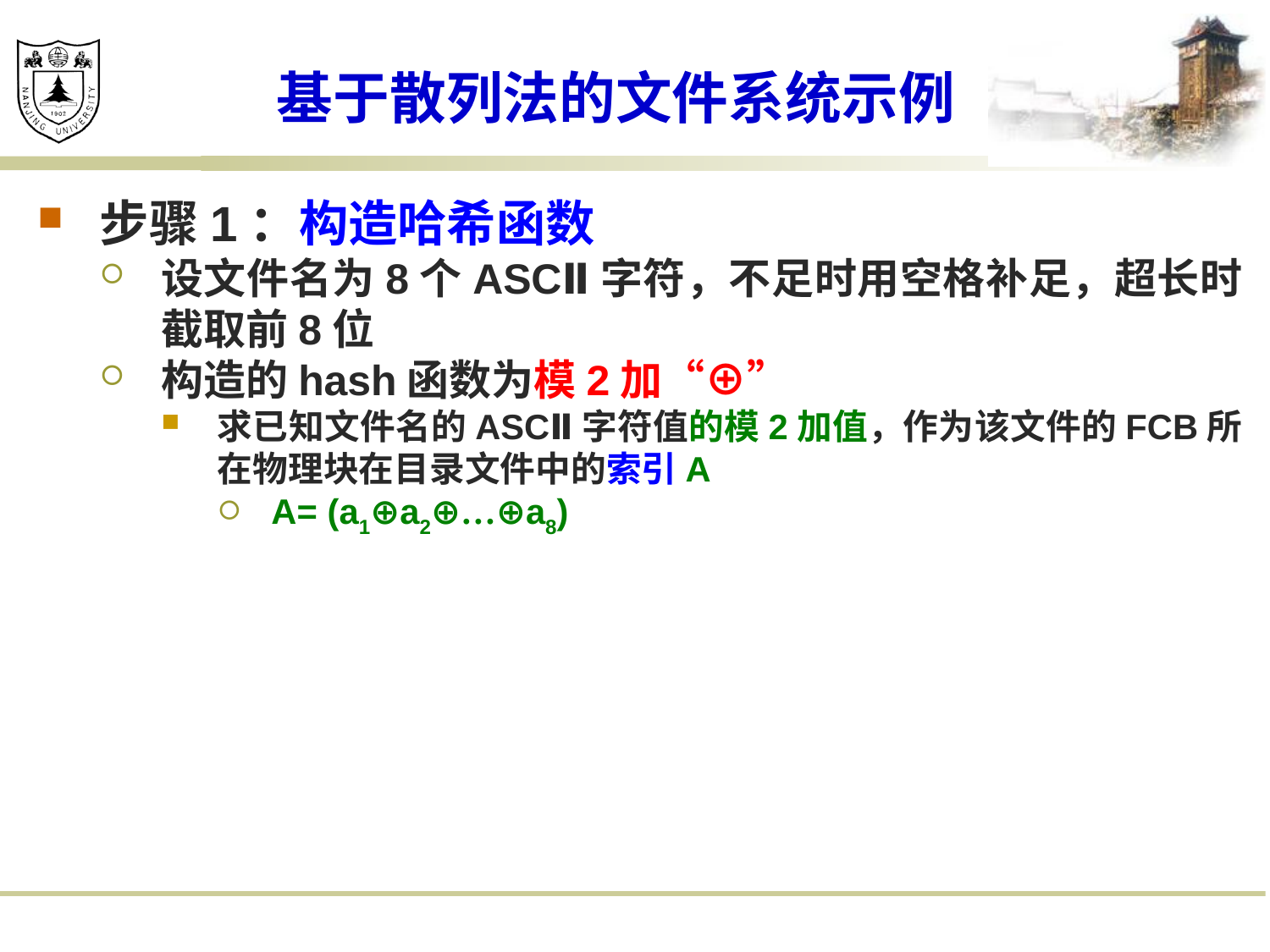

# 基于散列法的文件系统示例
步骤1：构造哈希函数
设文件名为8个ASCⅡ字符，不足时用空格补足，超长时截取前8位
构造的hash函数为模2加“⊕”
求已知文件名的ASCⅡ字符值的模2加值，作为该文件的FCB所在物理块在目录文件中的索引A
A= (a1⊕a2⊕…⊕a8)

55